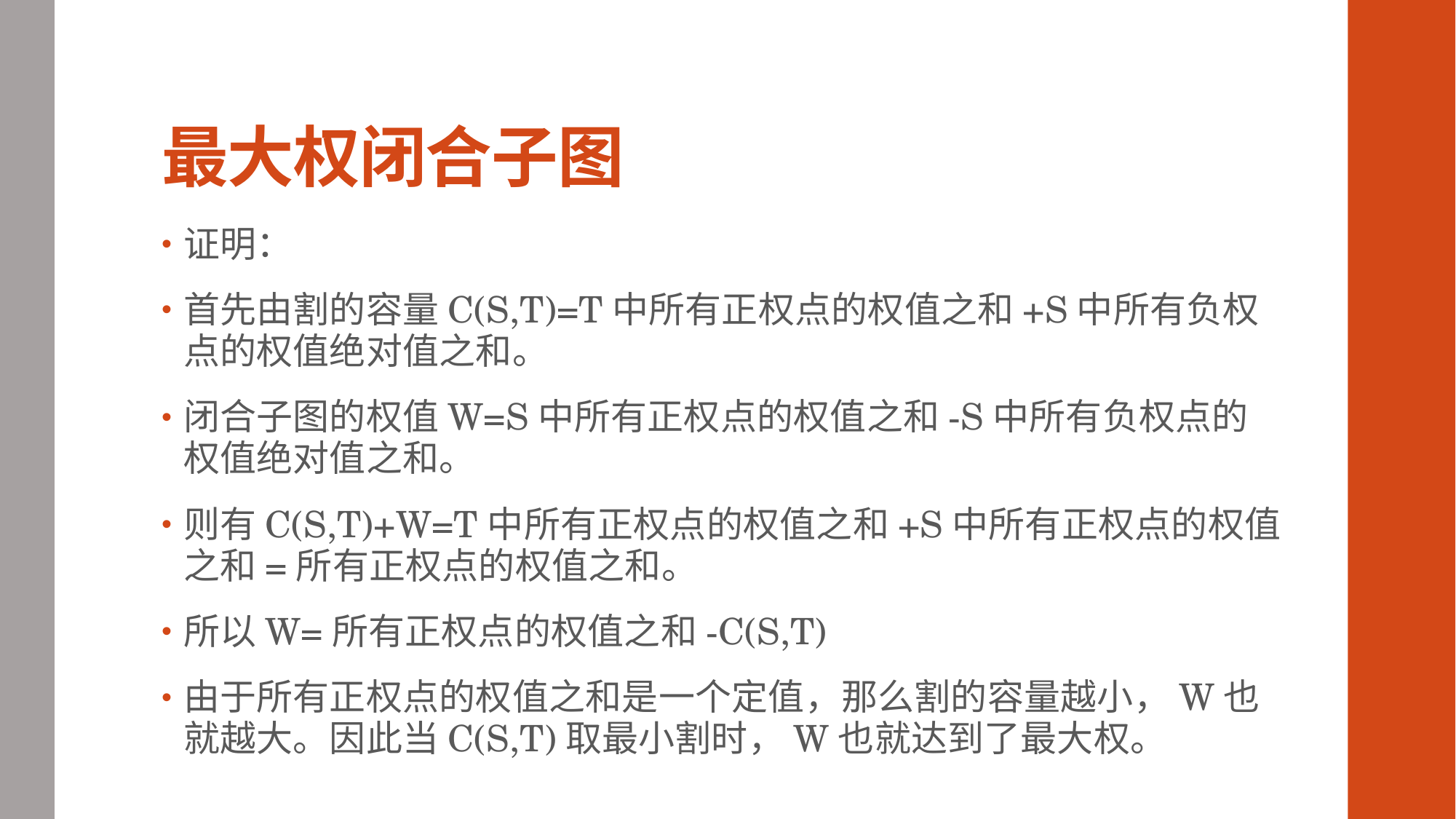

# 最大权闭合子图
证明：
首先由割的容量C(S,T)=T中所有正权点的权值之和+S中所有负权点的权值绝对值之和。
闭合子图的权值W=S中所有正权点的权值之和-S中所有负权点的权值绝对值之和。
则有C(S,T)+W=T中所有正权点的权值之和+S中所有正权点的权值之和=所有正权点的权值之和。
所以W=所有正权点的权值之和-C(S,T)
由于所有正权点的权值之和是一个定值，那么割的容量越小，W也就越大。因此当C(S,T)取最小割时，W也就达到了最大权。